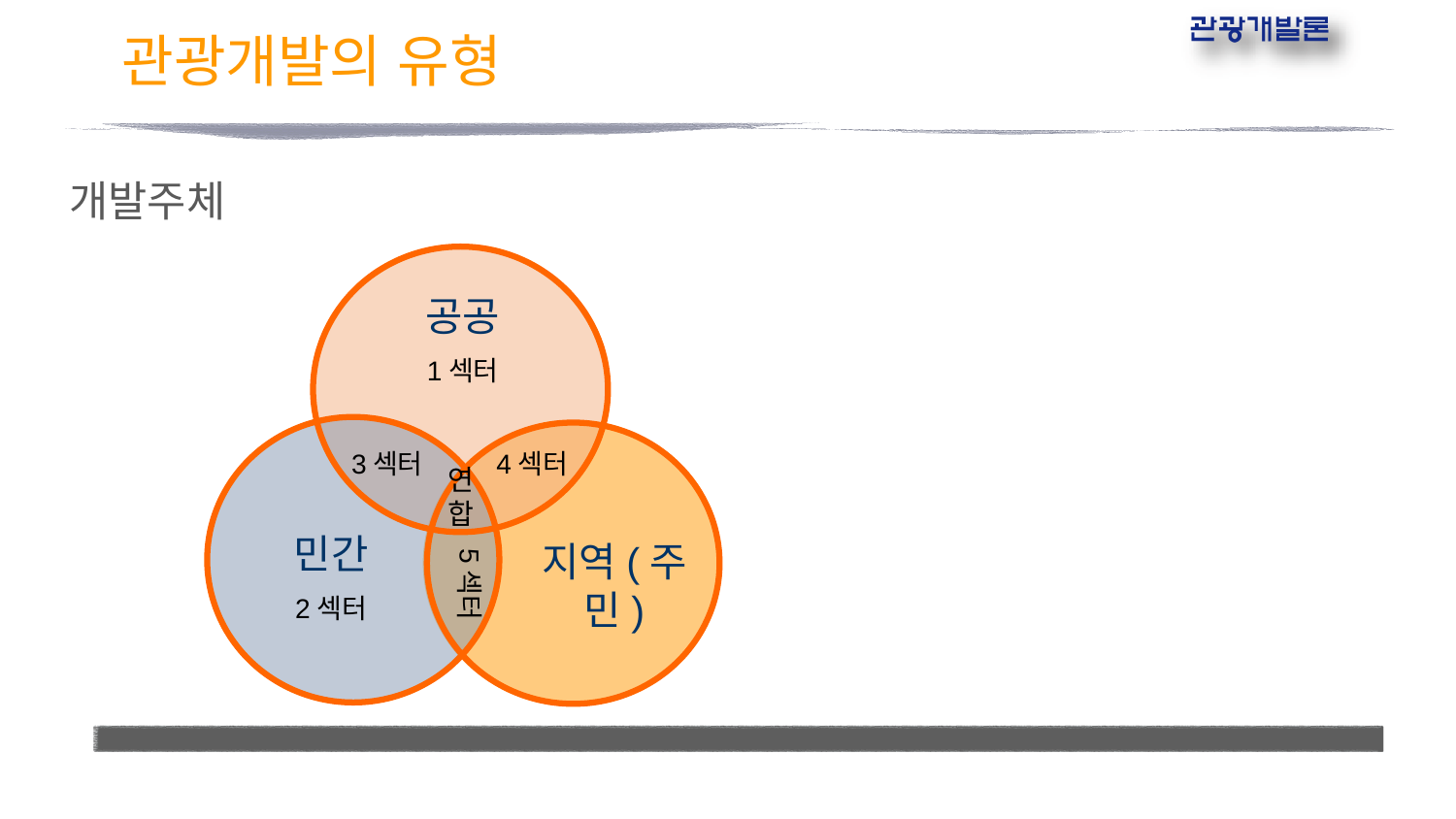

# 관광개발의 유형
개발주체

공공
1섹터

3섹터
4섹터
연합
민간
2섹터
지역(주민)
5섹터